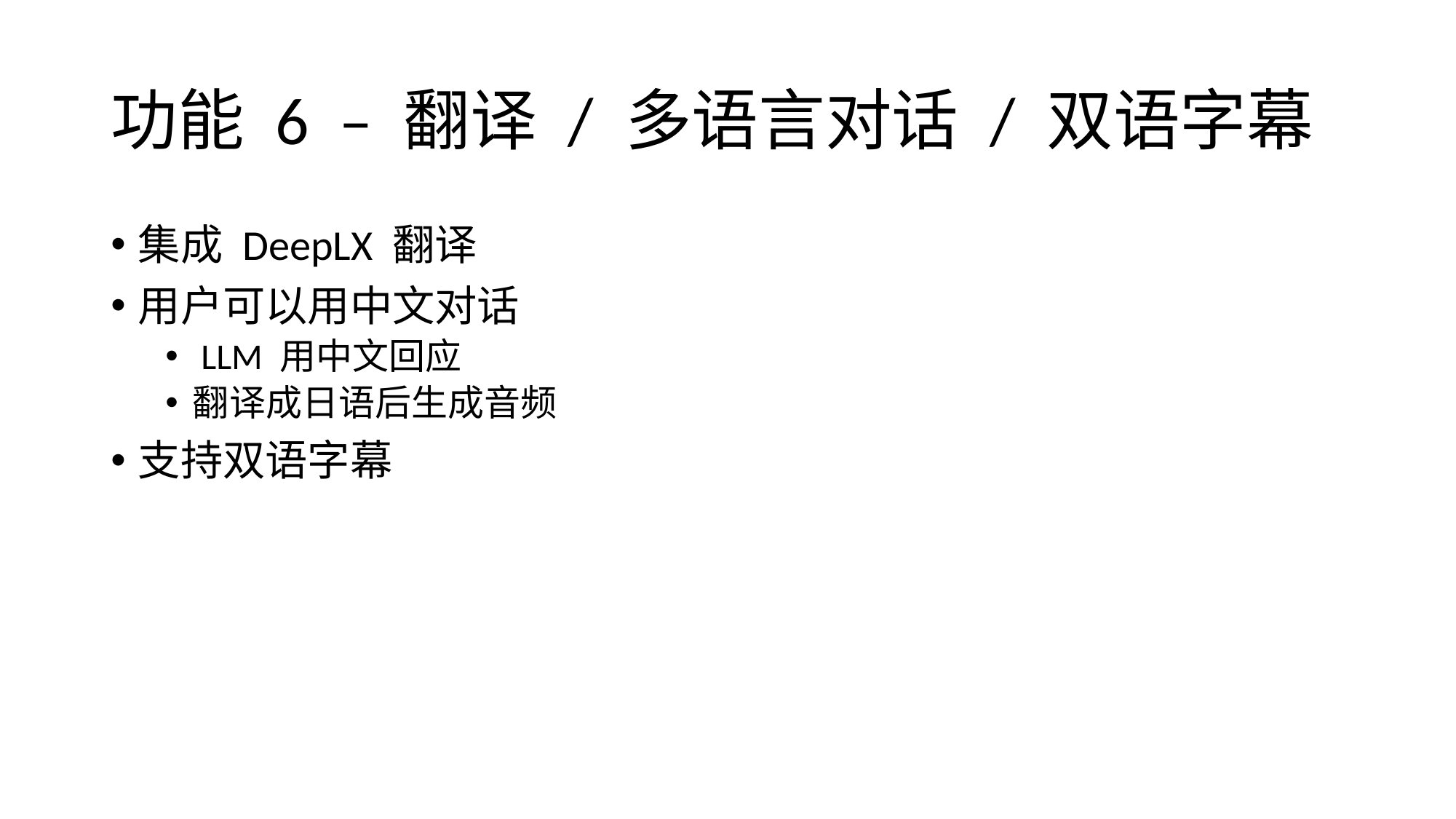

# 功能 6  – 翻译 / 多语言对话 / 双语字幕
集成 DeepLX 翻译
用户可以用中文对话
 LLM 用中文回应
翻译成日语后生成音频
支持双语字幕